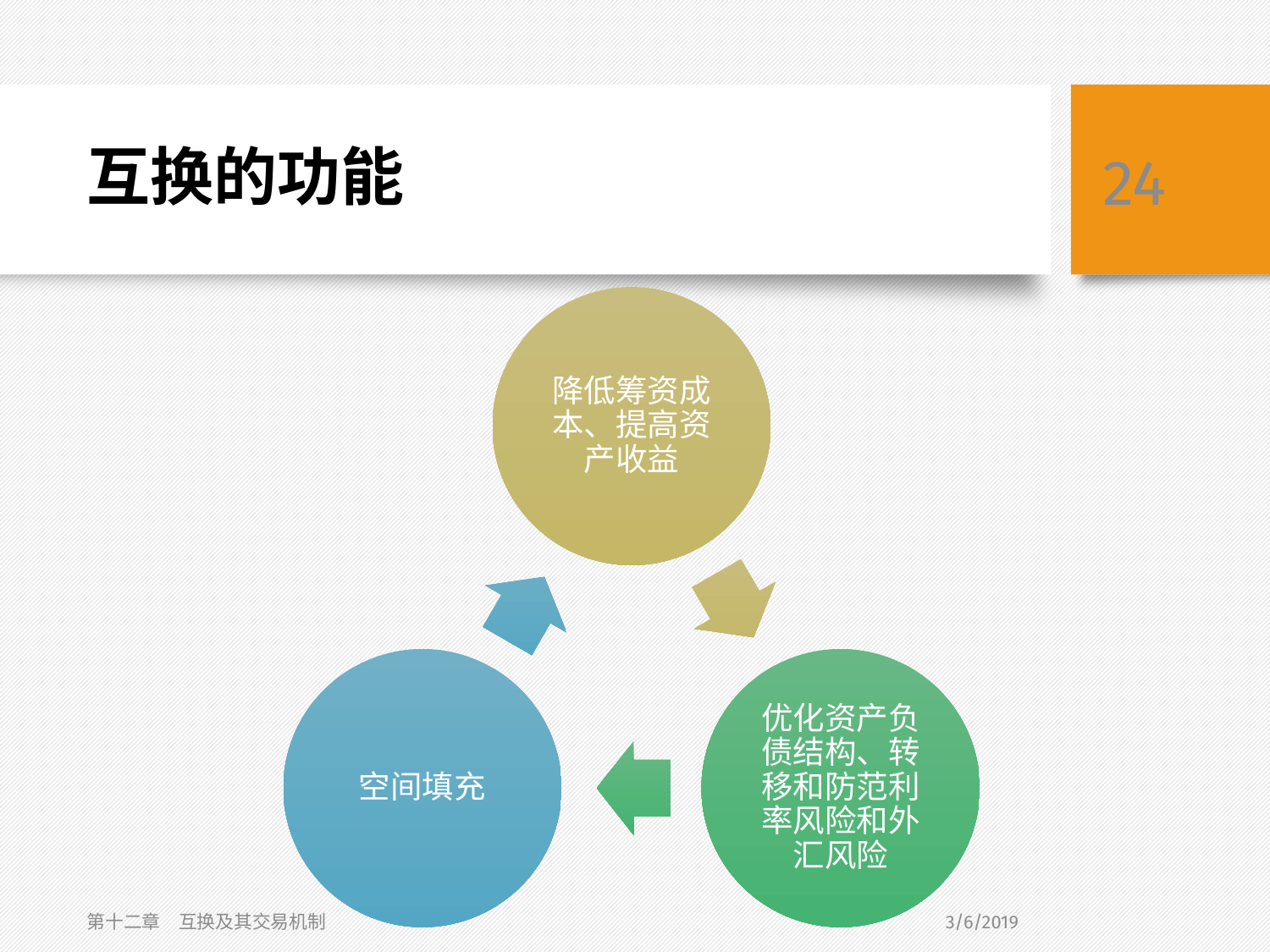

# 互换的功能
24
降低筹资成本、提高资产收益

优化资产负债结构、转移和防范利率风险和外汇风险

空间填充

3/6/2019
第十二章　互换及其交易机制